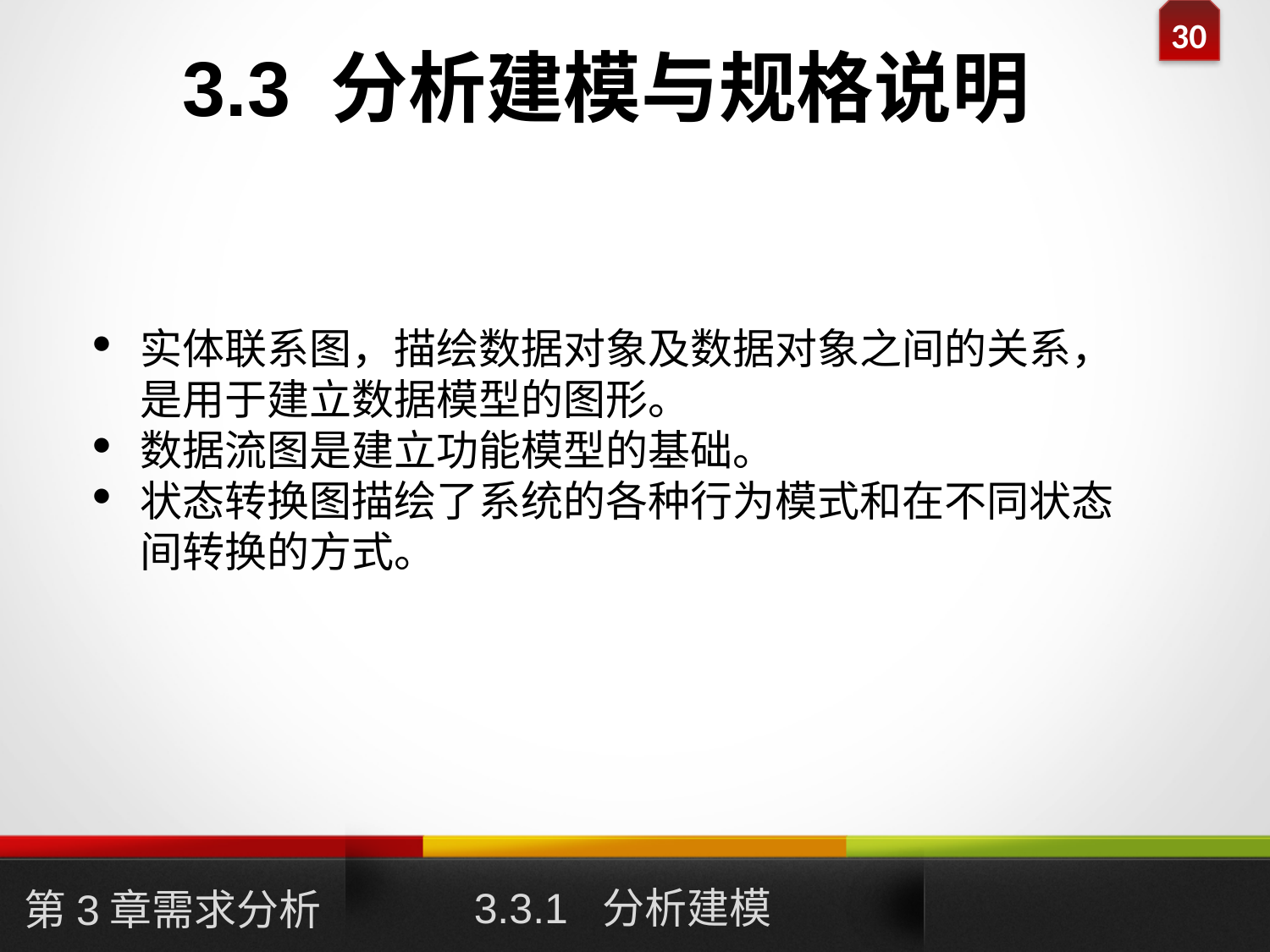

# 3.3 分析建模与规格说明
实体联系图，描绘数据对象及数据对象之间的关系，是用于建立数据模型的图形。
数据流图是建立功能模型的基础。
状态转换图描绘了系统的各种行为模式和在不同状态间转换的方式。

3.3.1  分析建模
第3章需求分析